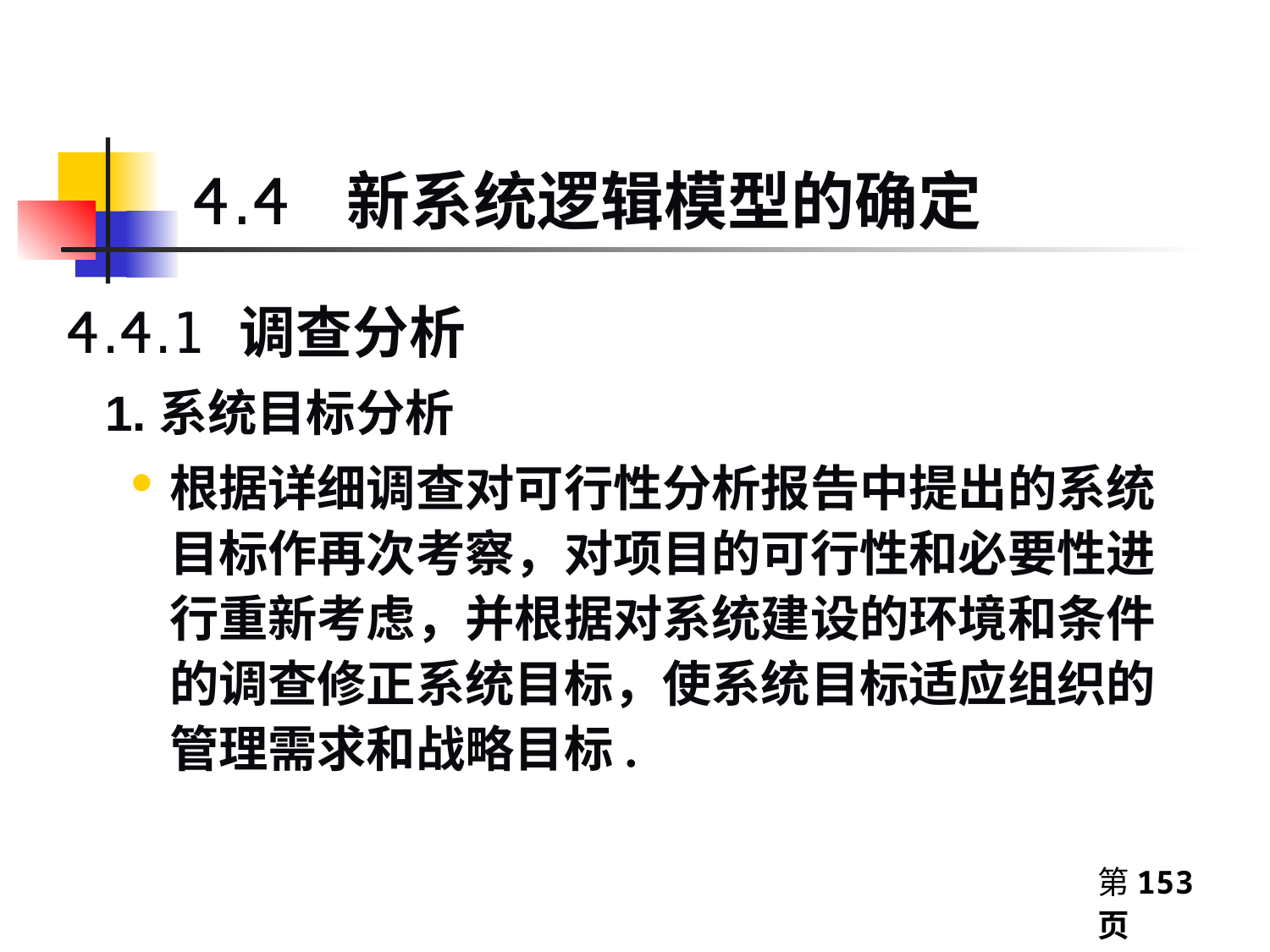

4.4  新系统逻辑模型的确定
4.4.1 调查分析
1.系统目标分析
根据详细调查对可行性分析报告中提出的系统目标作再次考察，对项目的可行性和必要性进行重新考虑，并根据对系统建设的环境和条件的调查修正系统目标，使系统目标适应组织的管理需求和战略目标.